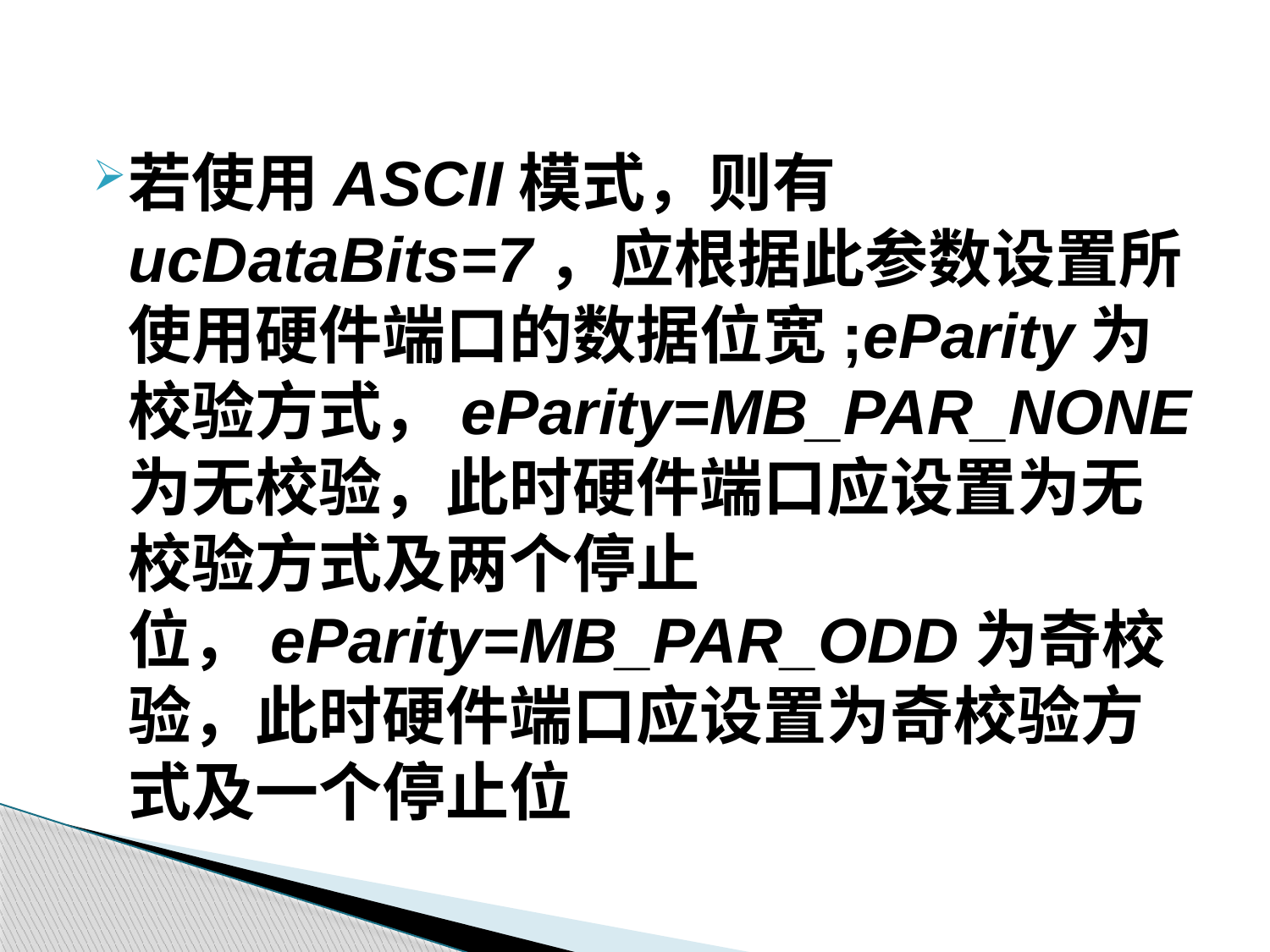

若使用ASCII模式，则有ucDataBits=7，应根据此参数设置所使用硬件端口的数据位宽;eParity为校验方式，eParity=MB_PAR_NONE为无校验，此时硬件端口应设置为无校验方式及两个停止位，eParity=MB_PAR_ODD为奇校验，此时硬件端口应设置为奇校验方式及一个停止位